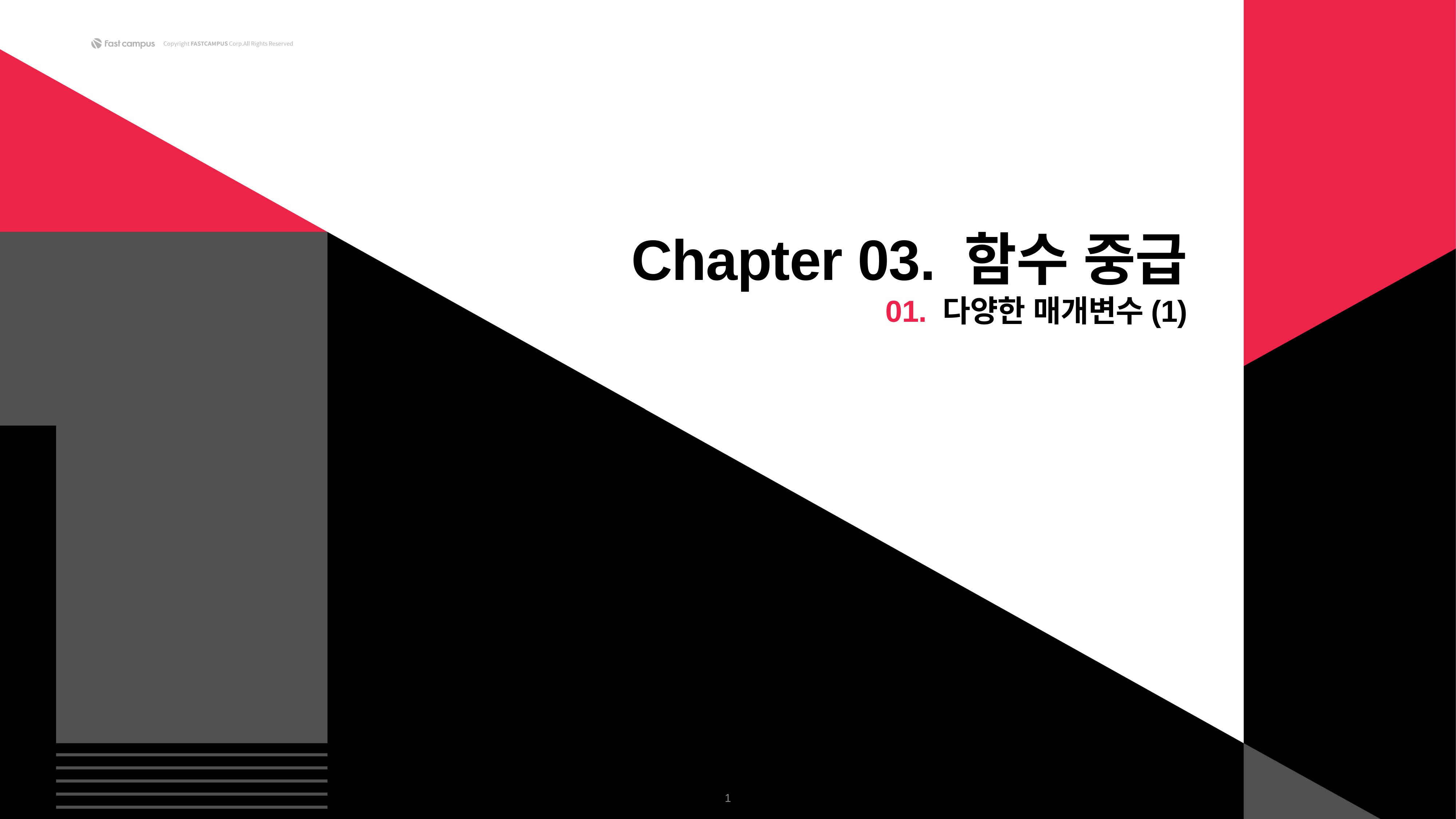

Chapter 03. 함수 중급
01. 다양한 매개변수(1)
1